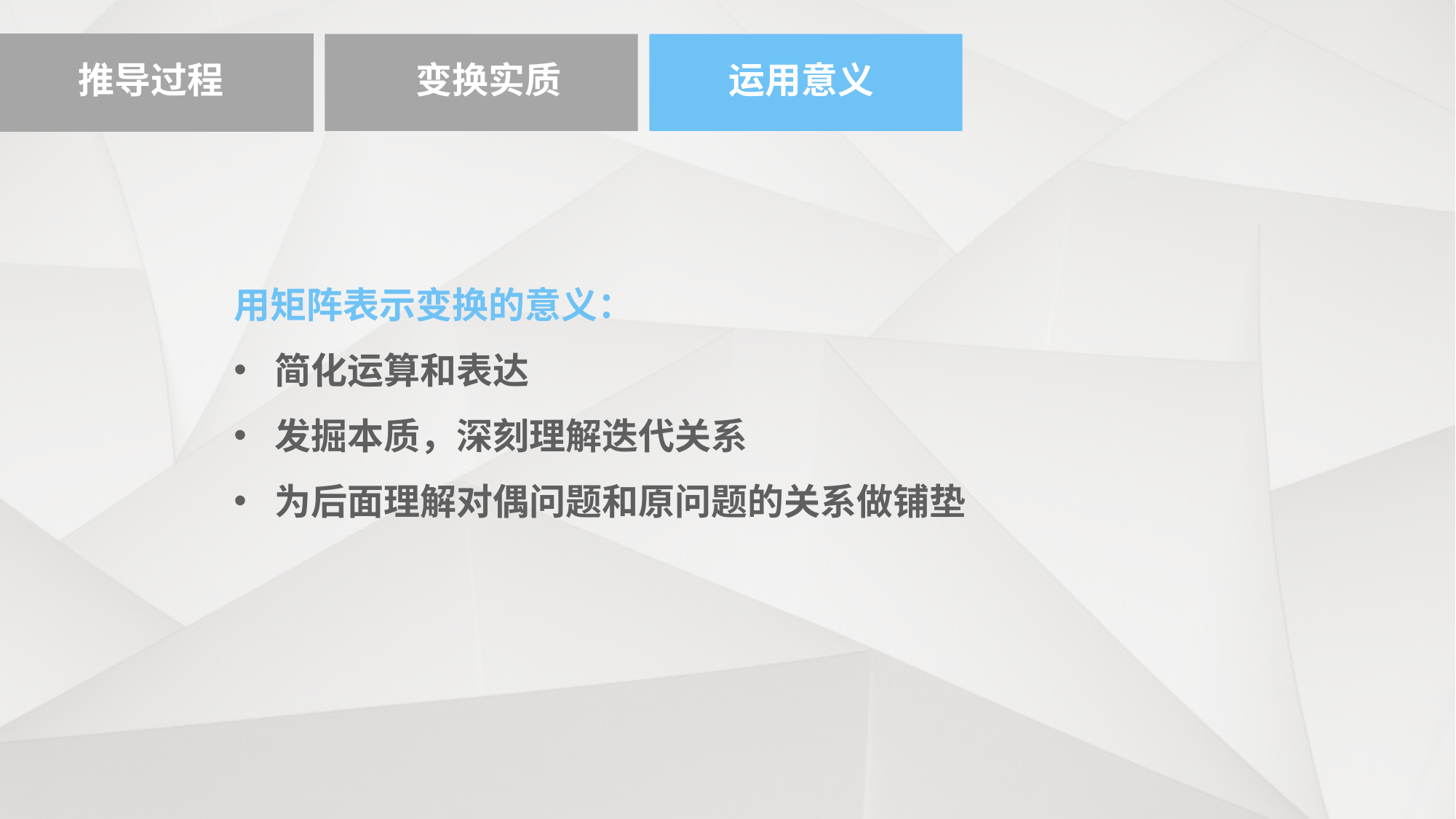

推导过程
变换实质
运用意义
用矩阵表示变换的意义：
简化运算和表达
发掘本质，深刻理解迭代关系
为后面理解对偶问题和原问题的关系做铺垫